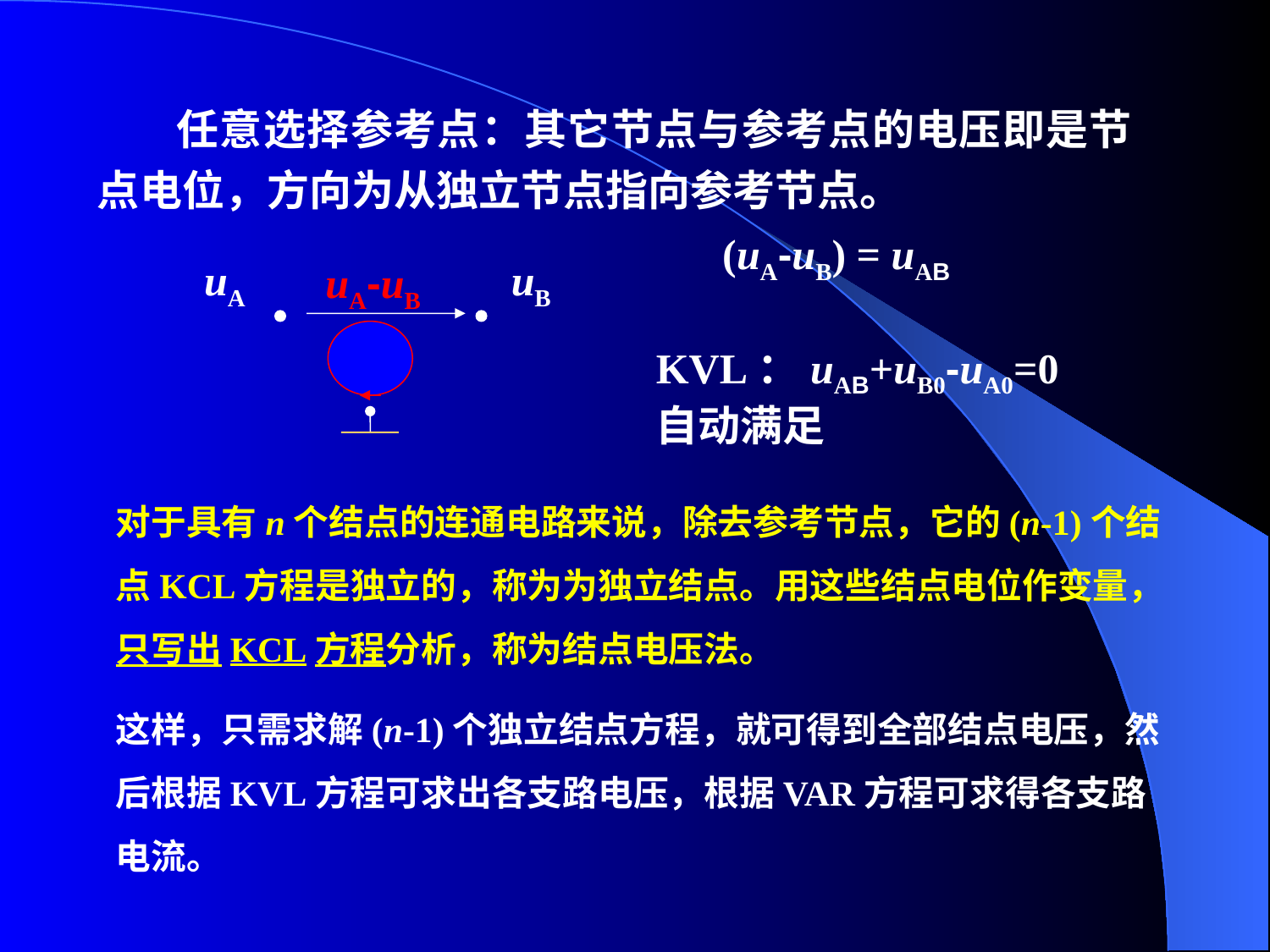

任意选择参考点：其它节点与参考点的电压即是节点电位，方向为从独立节点指向参考节点。
(uA-uB) = uAB

uA
uB

uA-uB

KVL：uAB+uB0-uA0=0
自动满足
对于具有n个结点的连通电路来说，除去参考节点，它的(n-1)个结点KCL方程是独立的，称为为独立结点。用这些结点电位作变量，只写出KCL方程分析，称为结点电压法。
这样，只需求解(n-1)个独立结点方程，就可得到全部结点电压，然后根据KVL方程可求出各支路电压，根据VAR方程可求得各支路电流。